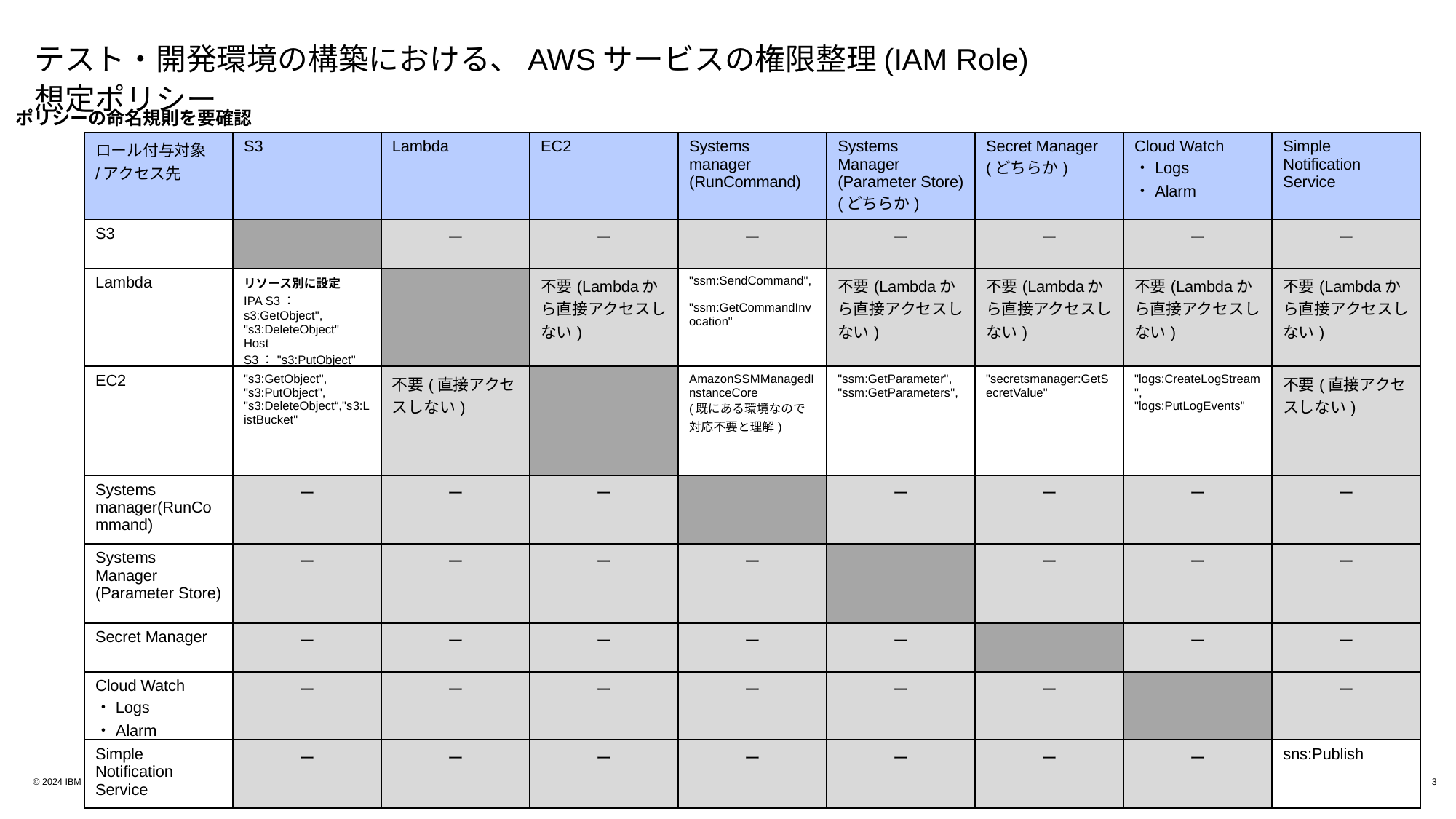

# テスト・開発環境の構築における、AWSサービスの権限整理(IAM Role) 想定ポリシー
ポリシーの命名規則を要確認

| ロール付与対象 /アクセス先 | S3 | Lambda | EC2 | Systems manager (RunCommand) | Systems Manager (Parameter Store)(どちらか) | Secret Manager (どちらか) | Cloud Watch ・Logs ・Alarm | Simple Notification Service |
| --- | --- | --- | --- | --- | --- | --- | --- | --- |
| S3 |  | ー | ー | ー | ー | ー | ー | ー |
| Lambda | リソース別に設定 IPA S3：s3:GetObject", "s3:DeleteObject" Host S3："s3:PutObject" |  | 不要(Lambdaから直接アクセスしない) | "ssm:SendCommand", "ssm:GetCommandInvocation" | 不要(Lambdaから直接アクセスしない) | 不要(Lambdaから直接アクセスしない) | 不要(Lambdaから直接アクセスしない) | 不要(Lambdaから直接アクセスしない) |
| EC2 | "s3:GetObject", "s3:PutObject", "s3:DeleteObject“,"s3:ListBucket" | 不要(直接アクセスしない) |  | AmazonSSMManagedInstanceCore (既にある環境なので対応不要と理解) | "ssm:GetParameter", "ssm:GetParameters", | "secretsmanager:GetSecretValue" | "logs:CreateLogStream", "logs:PutLogEvents" | 不要(直接アクセスしない) |
| Systems manager(RunCommand) | ー | ー | ー |  | ー | ー | ー | ー |
| Systems Manager (Parameter Store) | ー | ー | ー | ー |  | ー | ー | ー |
| Secret Manager | ー | ー | ー | ー | ー |  | ー | ー |
| Cloud Watch ・Logs ・Alarm | ー | ー | ー | ー | ー | ー |  | ー |
| Simple Notification Service | ー | ー | ー | ー | ー | ー | ー | sns:Publish |